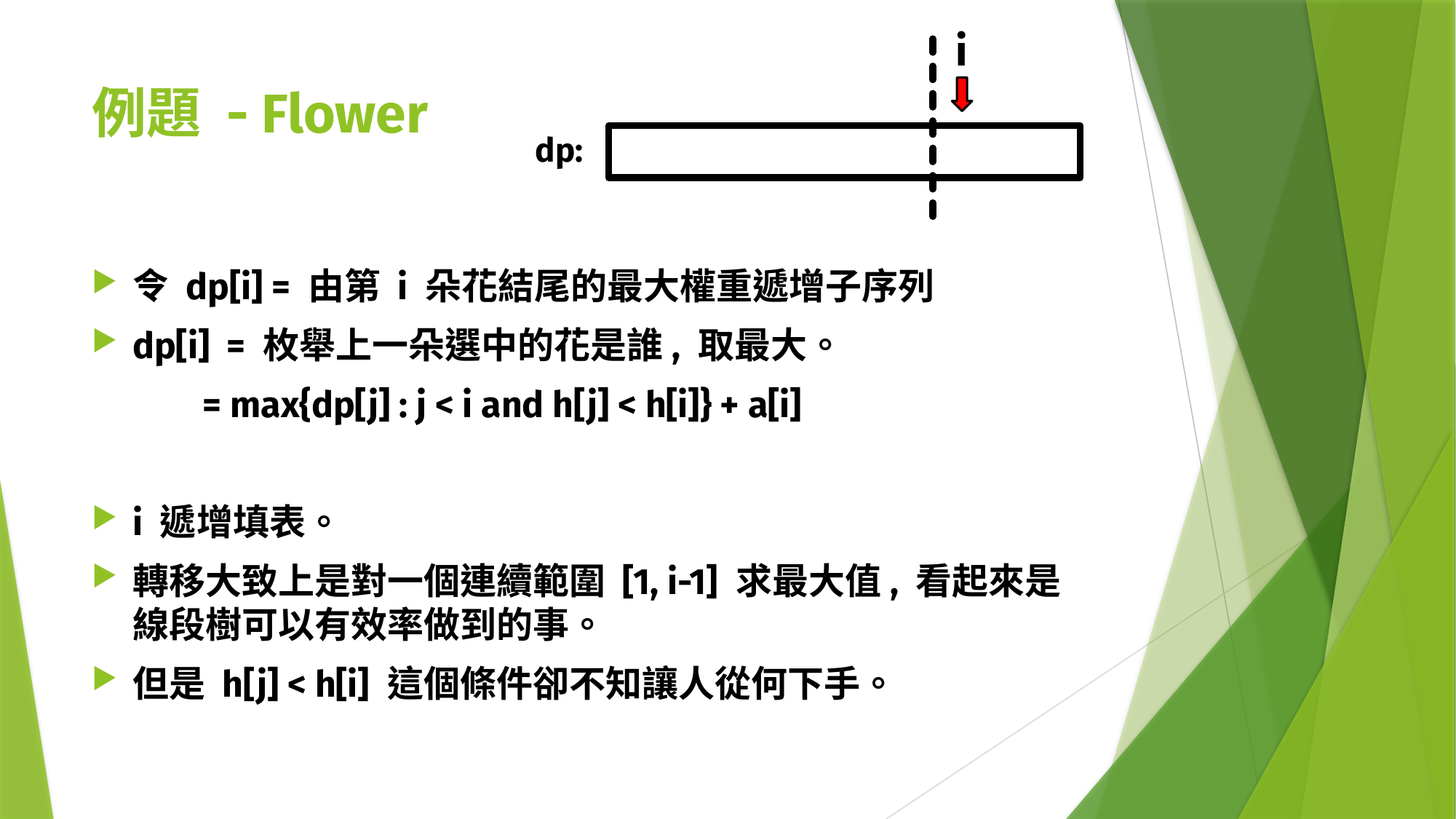

i

dp:

# 例題 - Flower
令 dp[i] = 由第 i 朵花結尾的最大權重遞增子序列
dp[i]  = 枚舉上一朵選中的花是誰, 取最大。
             = max{dp[j] : j < i and h[j] < h[i]} + a[i]

i 遞增填表。
轉移大致上是對一個連續範圍 [1, i-1] 求最大值, 看起來是線段樹可以有效率做到的事。
但是 h[j] < h[i] 這個條件卻不知讓人從何下手。